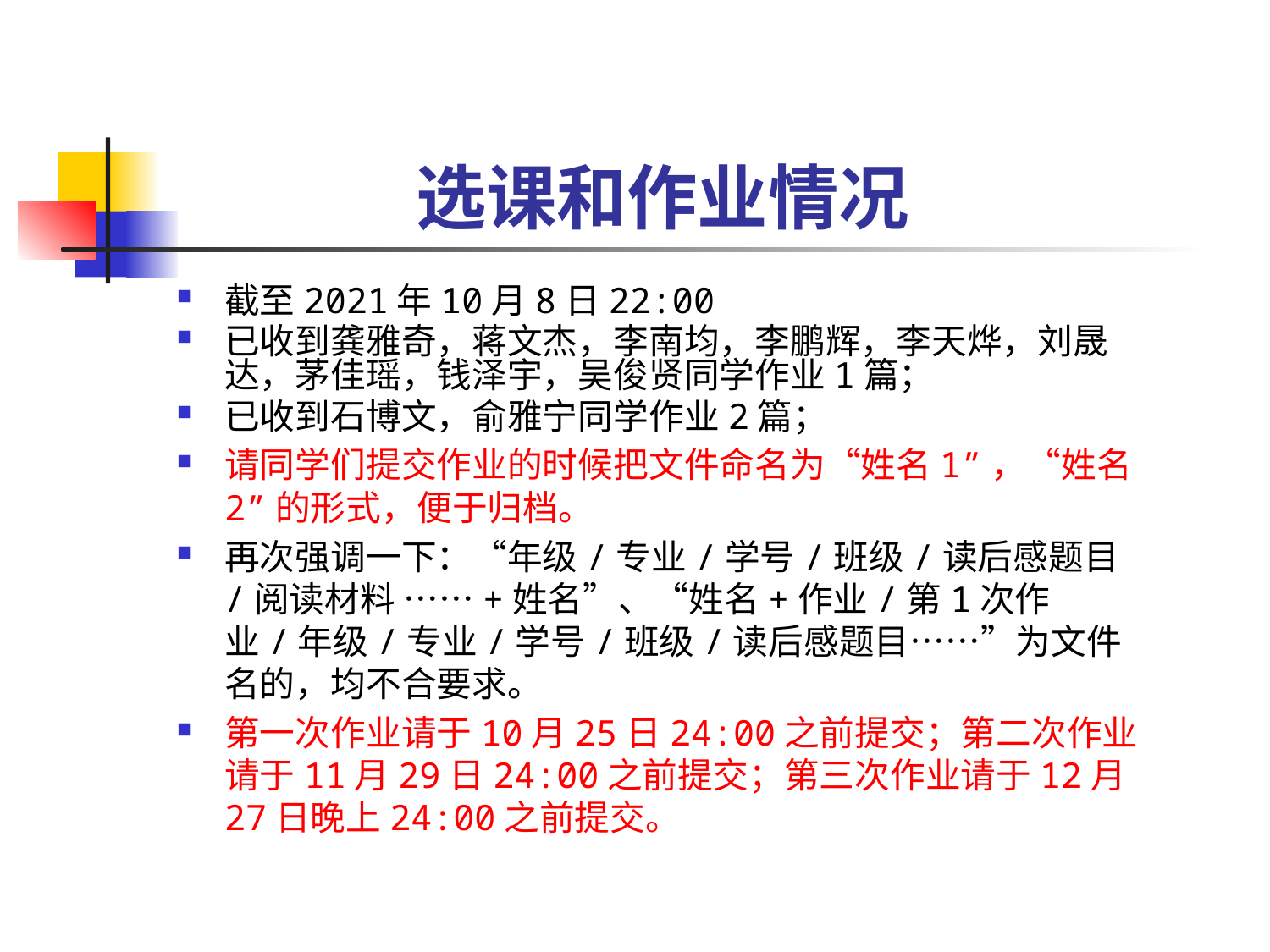

# 选课和作业情况
截至2021年10月8日22:00
已收到龚雅奇，蒋文杰，李南均，李鹏辉，李天烨，刘晟达，茅佳瑶，钱泽宇，吴俊贤同学作业1篇；
已收到石博文，俞雅宁同学作业2篇；
请同学们提交作业的时候把文件命名为“姓名1”，“姓名2”的形式，便于归档。
再次强调一下：“年级/专业/学号/班级/读后感题目/阅读材料 ……+姓名”、“姓名+作业/第1次作业/年级/专业/学号/班级/读后感题目……”为文件名的，均不合要求。
第一次作业请于10月25日24:00之前提交；第二次作业请于11月29日24:00之前提交；第三次作业请于12月27日晚上24:00之前提交。